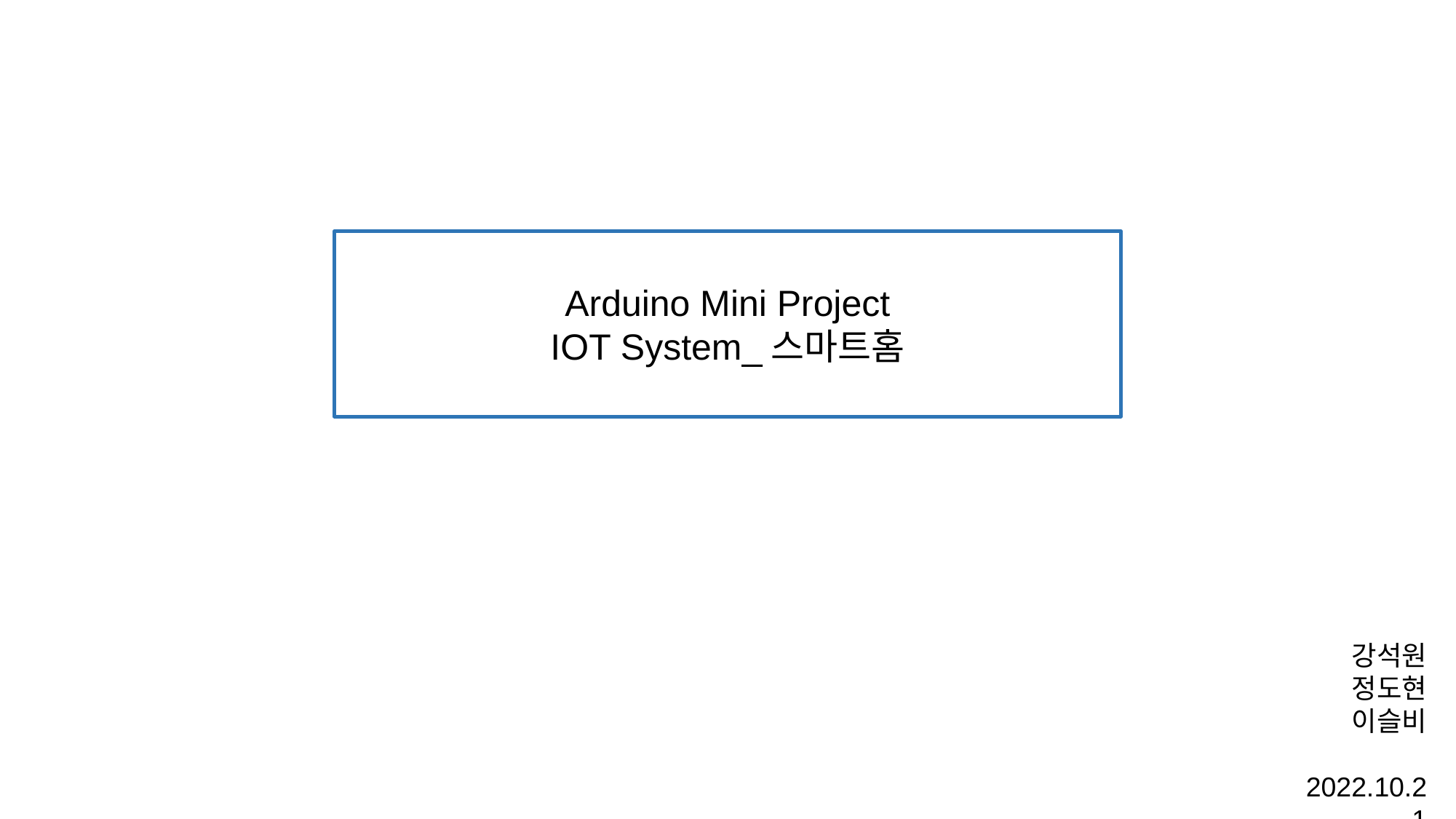

Arduino Mini Project
IOT System_스마트홈

강석원
정도현
이슬비

2022.10.21